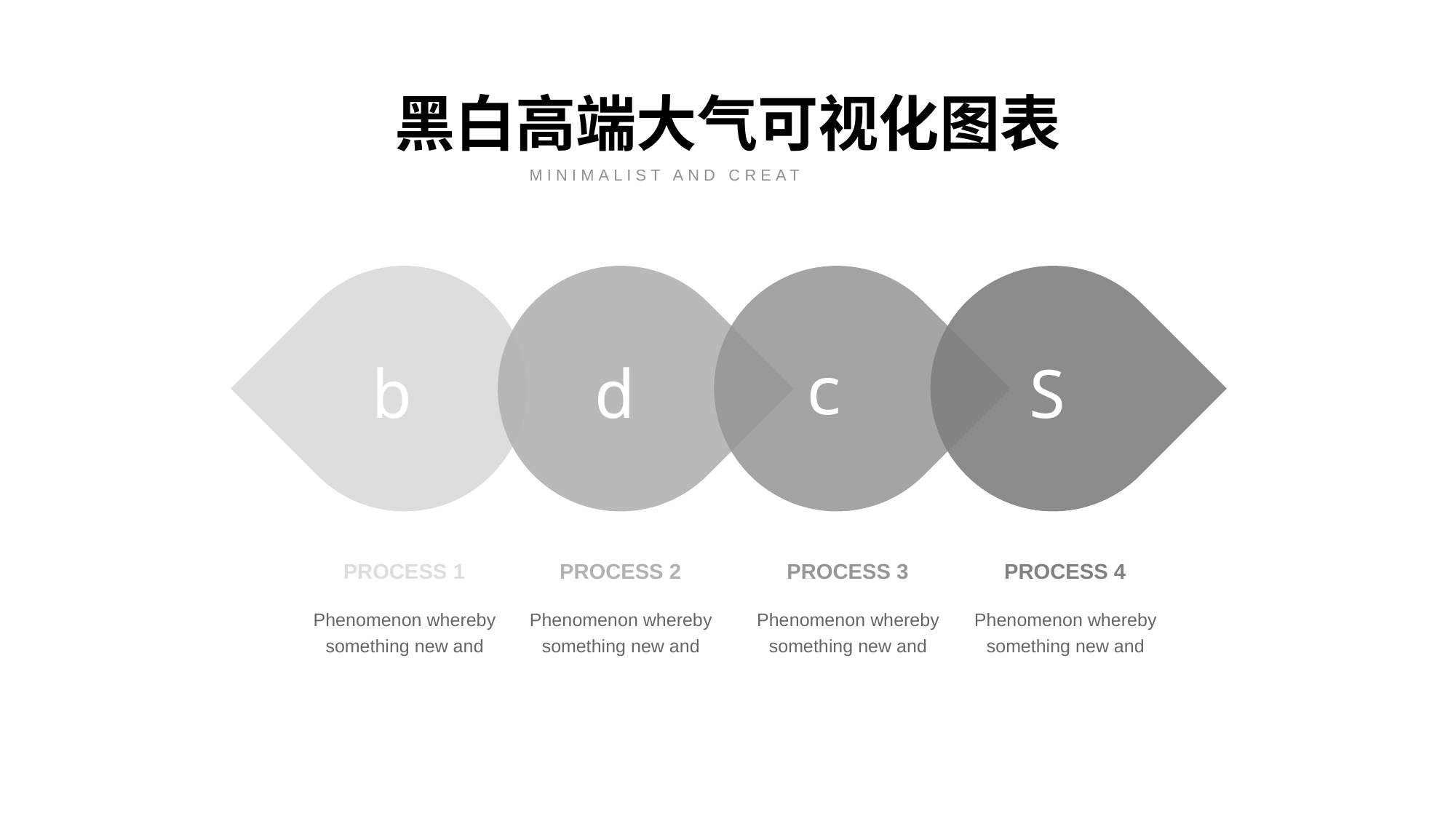

黑白高端大气可视化图表
MINIMALIST AND CREATIVE THEME

c
b
d
S
PROCESS 1
Phenomenon whereby something new and
PROCESS 2
Phenomenon whereby something new and
PROCESS 3
Phenomenon whereby something new and
PROCESS 4
Phenomenon whereby something new and